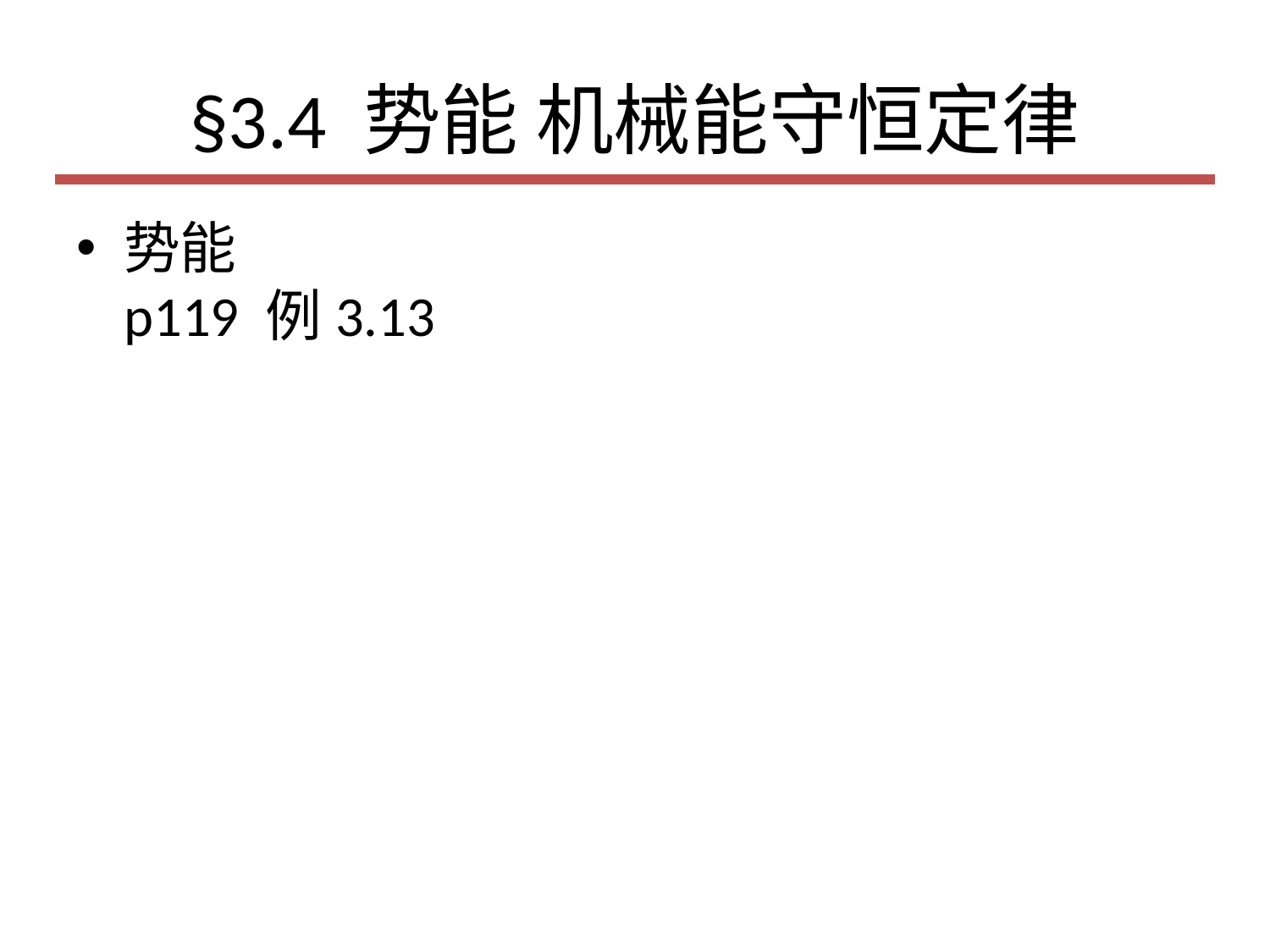

# §3.4 势能 机械能守恒定律
势能
p119 例3.13